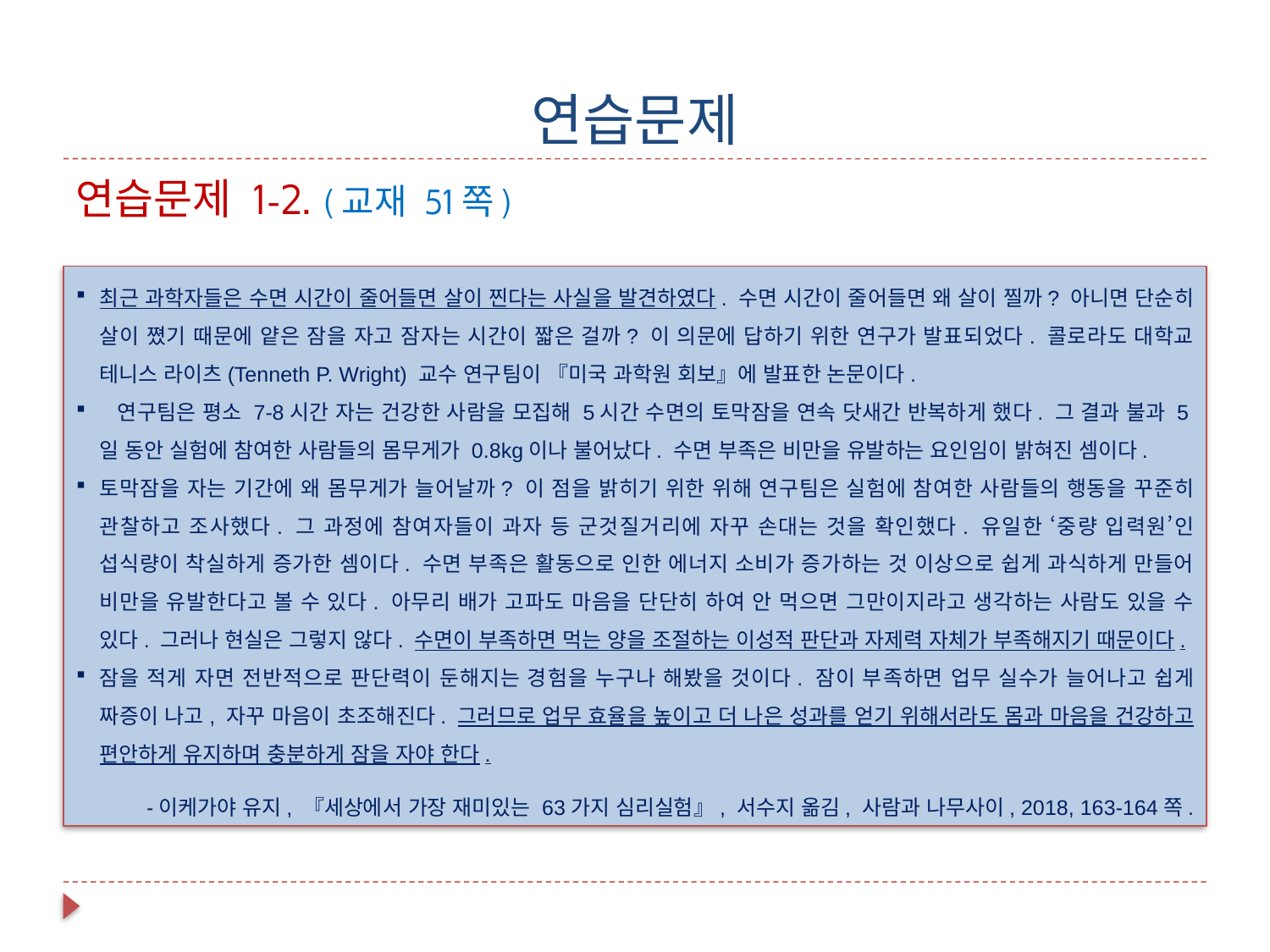

# 연습문제
연습문제 1-2. (교재 51쪽)

최근 과학자들은 수면 시간이 줄어들면 살이 찐다는 사실을 발견하였다. 수면 시간이 줄어들면 왜 살이 찔까? 아니면 단순히 살이 쪘기 때문에 얕은 잠을 자고 잠자는 시간이 짧은 걸까? 이 의문에 답하기 위한 연구가 발표되었다. 콜로라도 대학교 테니스 라이츠(Tenneth P. Wright) 교수 연구팀이 『미국 과학원 회보』에 발표한 논문이다.
  연구팀은 평소 7-8시간 자는 건강한 사람을 모집해 5시간 수면의 토막잠을 연속 닷새간 반복하게 했다. 그 결과 불과 5일 동안 실험에 참여한 사람들의 몸무게가 0.8kg이나 불어났다. 수면 부족은 비만을 유발하는 요인임이 밝혀진 셈이다.
토막잠을 자는 기간에 왜 몸무게가 늘어날까? 이 점을 밝히기 위한 위해 연구팀은 실험에 참여한 사람들의 행동을 꾸준히 관찰하고 조사했다. 그 과정에 참여자들이 과자 등 군것질거리에 자꾸 손대는 것을 확인했다. 유일한 ‘중량 입력원’인 섭식량이 착실하게 증가한 셈이다. 수면 부족은 활동으로 인한 에너지 소비가 증가하는 것 이상으로 쉽게 과식하게 만들어 비만을 유발한다고 볼 수 있다. 아무리 배가 고파도 마음을 단단히 하여 안 먹으면 그만이지라고 생각하는 사람도 있을 수 있다. 그러나 현실은 그렇지 않다. 수면이 부족하면 먹는 양을 조절하는 이성적 판단과 자제력 자체가 부족해지기 때문이다.
잠을 적게 자면 전반적으로 판단력이 둔해지는 경험을 누구나 해봤을 것이다. 잠이 부족하면 업무 실수가 늘어나고 쉽게 짜증이 나고, 자꾸 마음이 초조해진다. 그러므로 업무 효율을 높이고 더 나은 성과를 얻기 위해서라도 몸과 마음을 건강하고 편안하게 유지하며 충분하게 잠을 자야 한다.

-이케가야 유지, 『세상에서 가장 재미있는 63가지 심리실험』, 서수지 옮김, 사람과 나무사이, 2018, 163-164쪽.